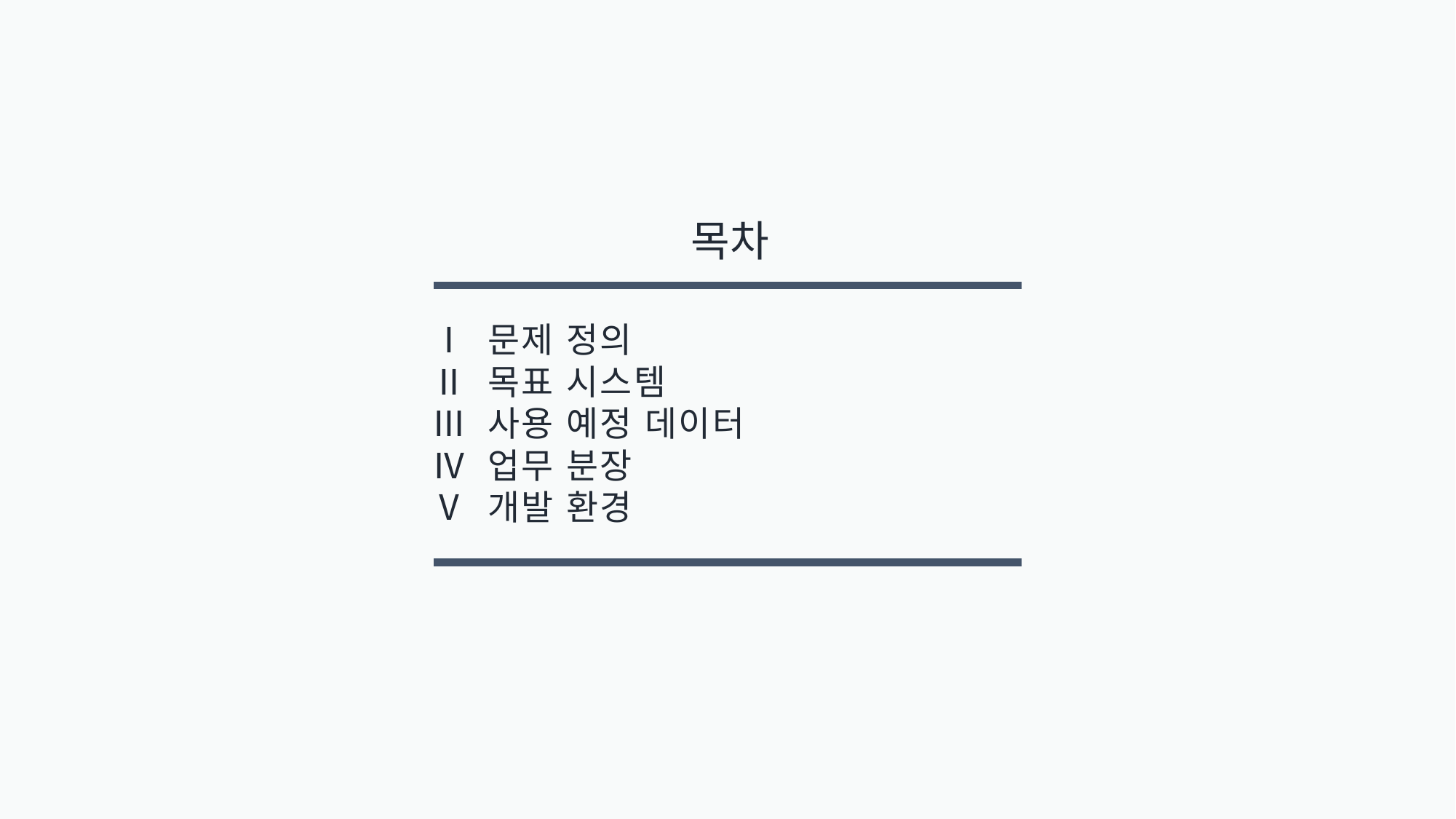

목차
Ⅰ 문제 정의
Ⅱ 목표 시스템
Ⅲ 사용 예정 데이터
Ⅳ 업무 분장
Ⅴ 개발 환경